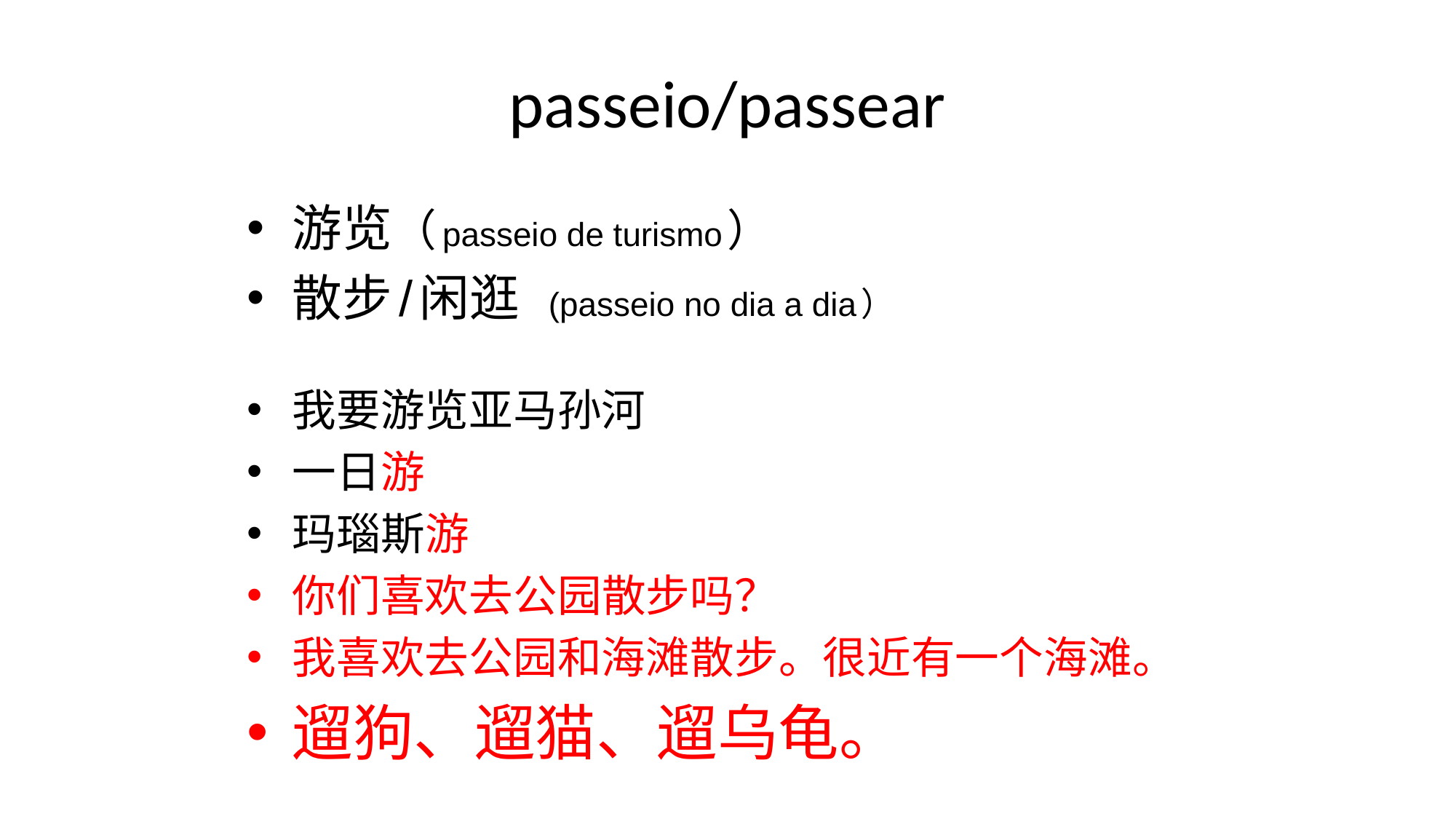

# passeio/passear
游览（passeio de turismo）
散步/闲逛  (passeio no dia a dia）

我要游览亚马孙河
一日游
玛瑙斯游
你们喜欢去公园散步吗？
我喜欢去公园和海滩散步。很近有一个海滩。
遛狗、遛猫、遛乌龟。